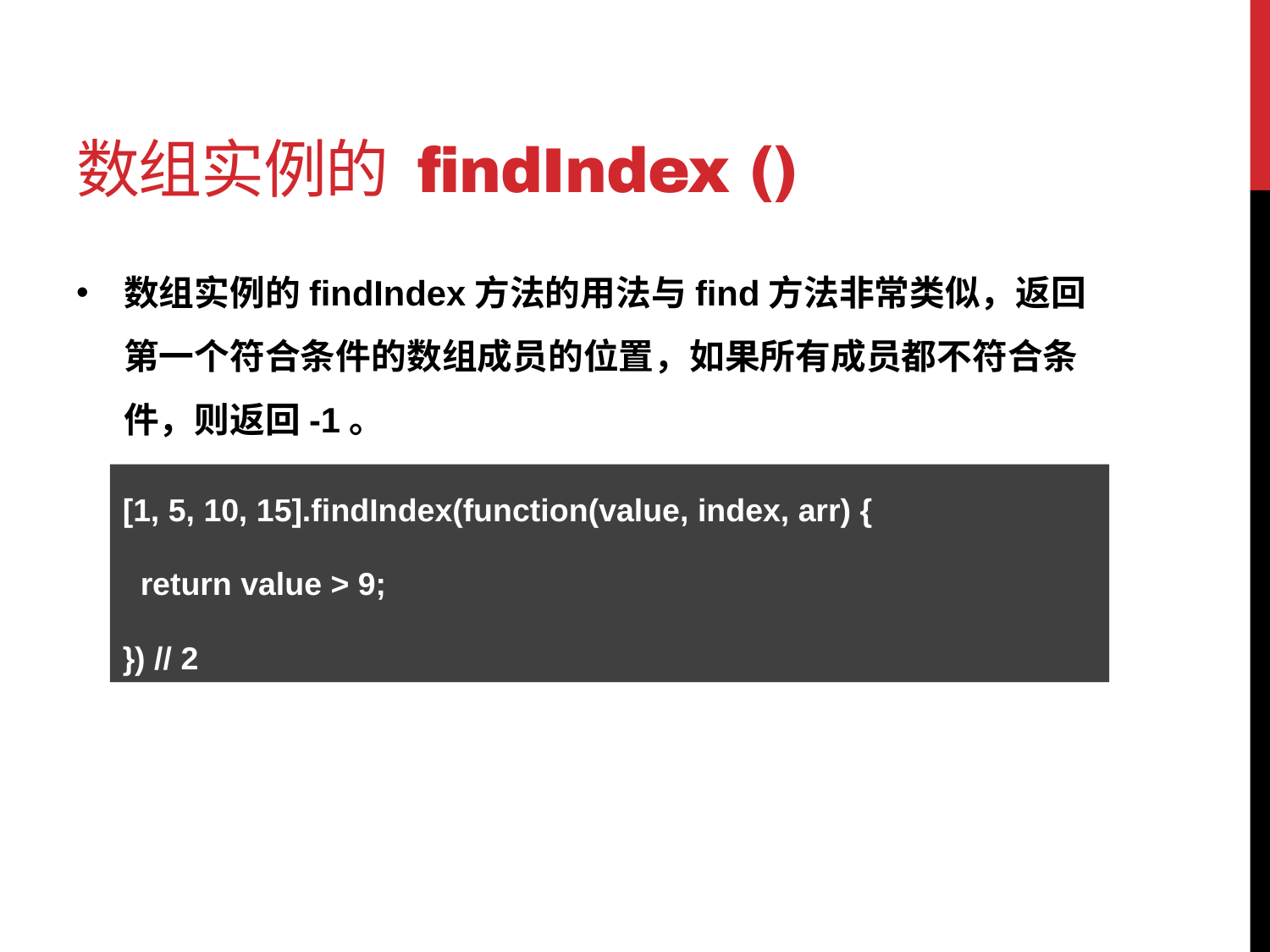

# 数组实例的 findIndex ()
数组实例的findIndex方法的用法与find方法非常类似，返回第一个符合条件的数组成员的位置，如果所有成员都不符合条件，则返回-1。

[1, 5, 10, 15].findIndex(function(value, index, arr) {
  return value > 9;
}) // 2